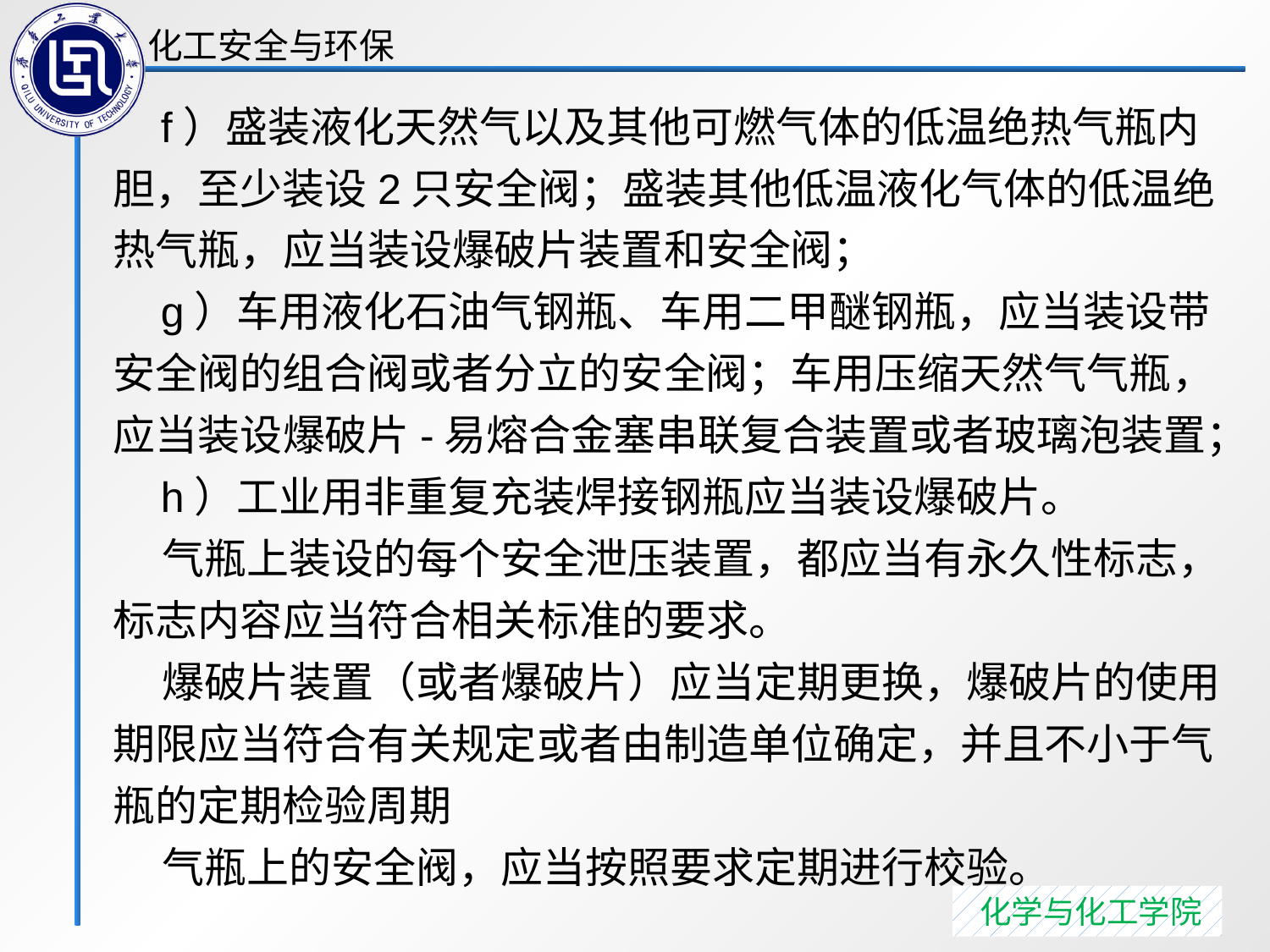

f）盛装液化天然气以及其他可燃气体的低温绝热气瓶内胆，至少装设2只安全阀；盛装其他低温液化气体的低温绝热气瓶，应当装设爆破片装置和安全阀；
    g）车用液化石油气钢瓶、车用二甲醚钢瓶，应当装设带安全阀的组合阀或者分立的安全阀；车用压缩天然气气瓶，应当装设爆破片-易熔合金塞串联复合装置或者玻璃泡装置；
    h）工业用非重复充装焊接钢瓶应当装设爆破片。
    气瓶上装设的每个安全泄压装置，都应当有永久性标志，标志内容应当符合相关标准的要求。
    爆破片装置（或者爆破片）应当定期更换，爆破片的使用期限应当符合有关规定或者由制造单位确定，并且不小于气瓶的定期检验周期
    气瓶上的安全阀，应当按照要求定期进行校验。